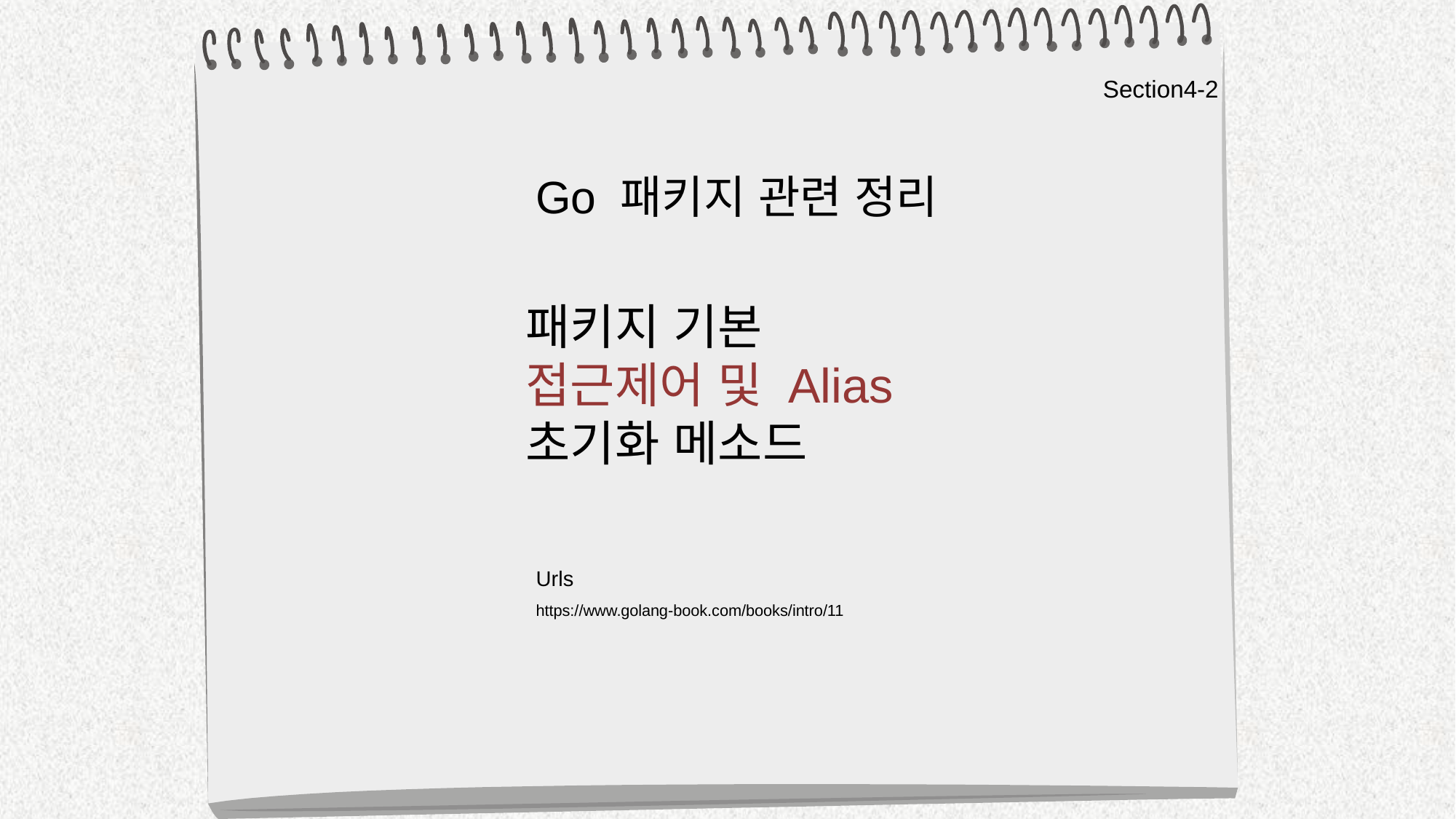

Section4-2
Go 패키지 관련 정리
패키지 기본
접근제어 및 Alias
초기화 메소드
Urls
https://www.golang-book.com/books/intro/11